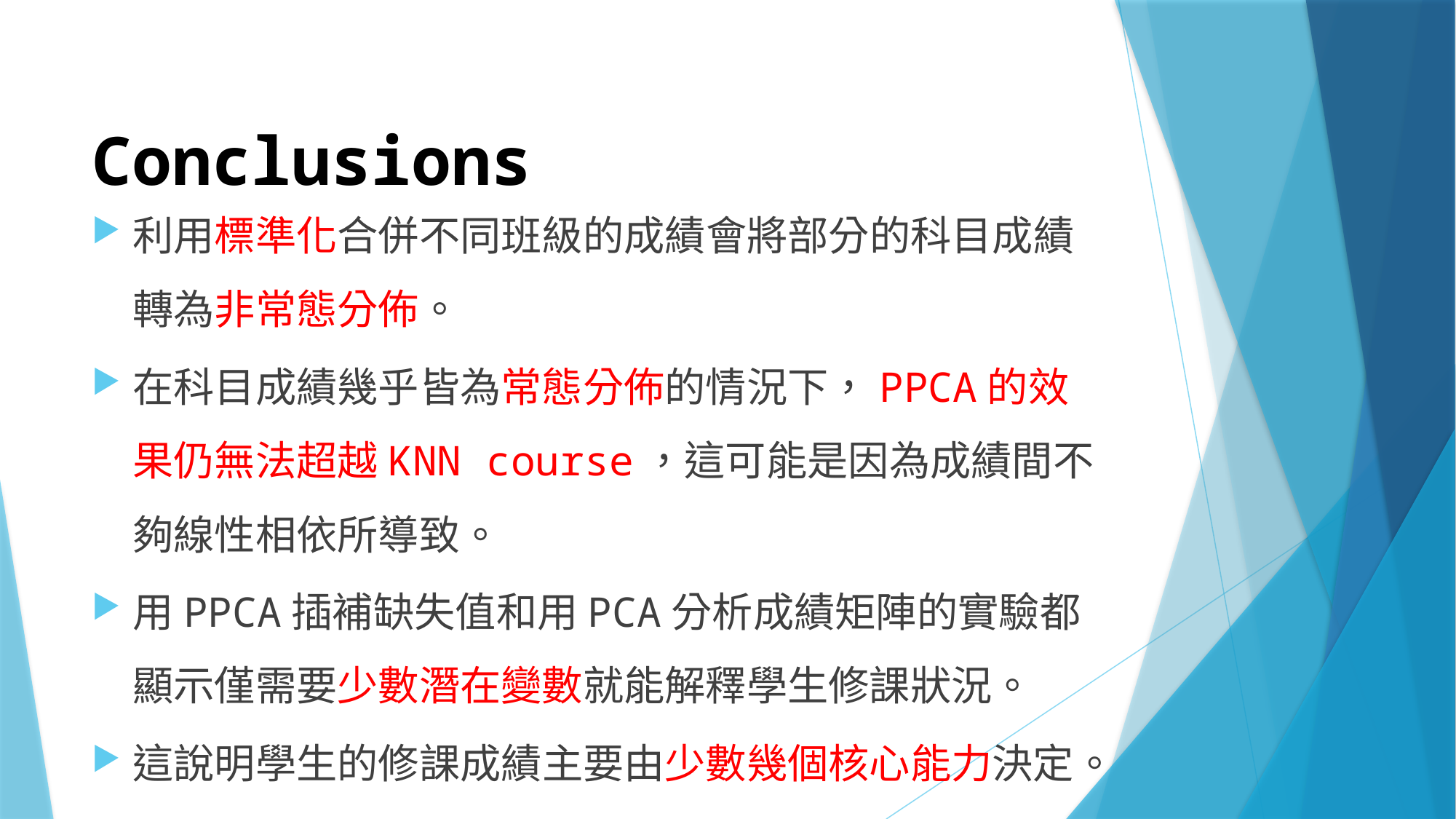

# Conclusions
利用標準化合併不同班級的成績會將部分的科目成績轉為非常態分佈。
在科目成績幾乎皆為常態分佈的情況下，PPCA的效果仍無法超越KNN course，這可能是因為成績間不夠線性相依所導致。
用PPCA插補缺失值和用PCA分析成績矩陣的實驗都顯示僅需要少數潛在變數就能解釋學生修課狀況。
這說明學生的修課成績主要由少數幾個核心能力決定。